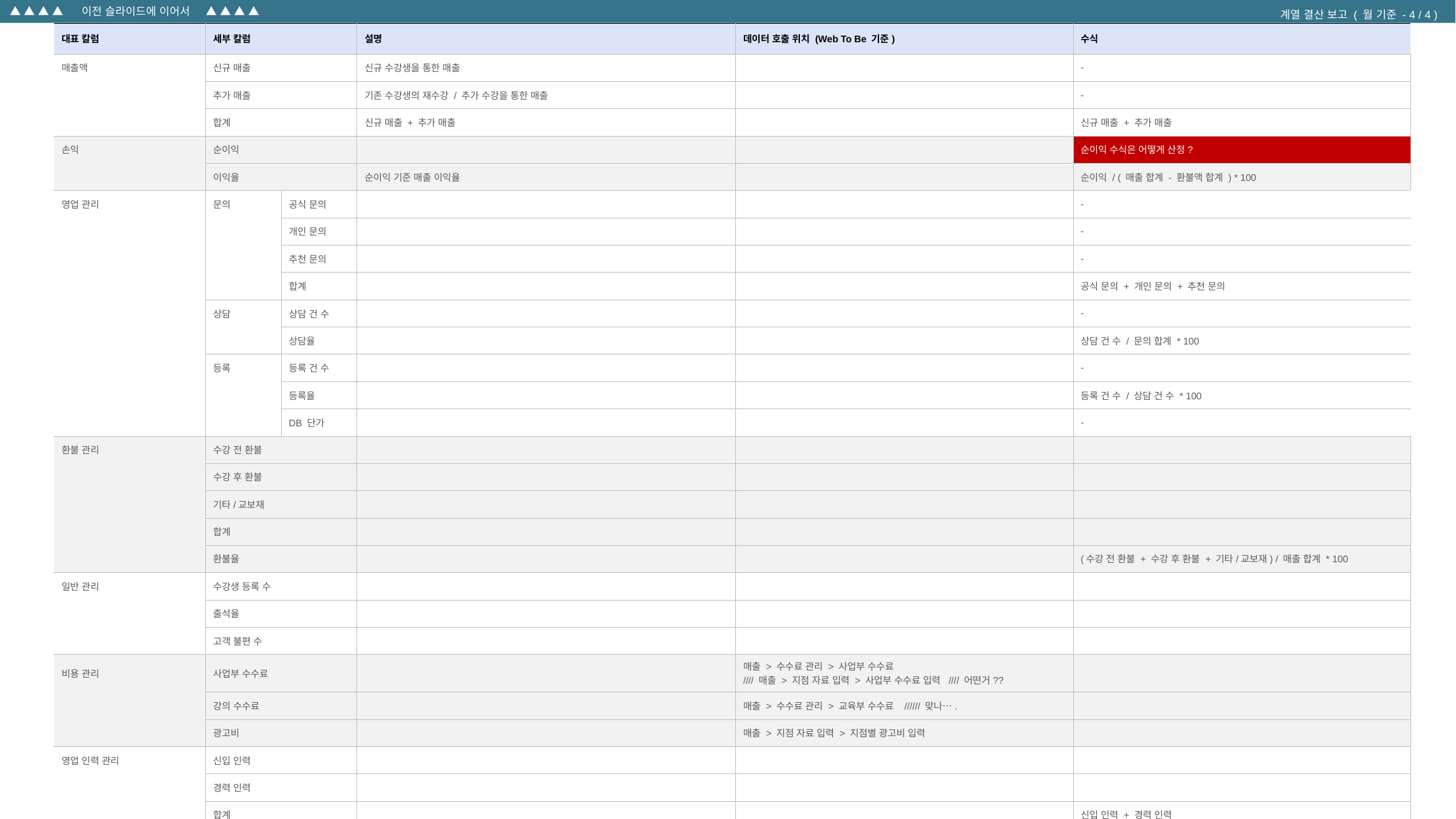

▲ ▲ ▲ ▲     이전 슬라이드에 이어서     ▲ ▲ ▲ ▲
계열 결산 보고 ( 월 기준 - 4 / 4 )
| 대표 칼럼 | 세부 칼럼 |  | 설명 | 데이터 호출 위치 (Web To Be 기준) | 수식 |
| --- | --- | --- | --- | --- | --- |
| 매출액 | 신규 매출 |  | 신규 수강생을 통한 매출 |  | - |
|  | 추가 매출 |  | 기존 수강생의 재수강 / 추가 수강을 통한 매출 |  | - |
|  | 합계 |  | 신규 매출 + 추가 매출 |  | 신규 매출 + 추가 매출 |
| 손익 | 순이익 |  |  |  | 순이익 수식은 어떻게 산정? |
|  | 이익율 |  | 순이익 기준 매출 이익율 |  | 순이익 / ( 매출 합계 - 환불액 합계 ) \* 100 |
| 영업 관리 | 문의 | 공식 문의 |  |  | - |
|  |  | 개인 문의 |  |  | - |
|  |  | 추천 문의 |  |  | - |
|  |  | 합계 |  |  | 공식 문의 + 개인 문의 + 추천 문의 |
|  | 상담 | 상담 건 수 |  |  | - |
|  |  | 상담율 |  |  | 상담 건 수 / 문의 합계 \* 100 |
|  | 등록 | 등록 건 수 |  |  | - |
|  |  | 등록율 |  |  | 등록 건 수 / 상담 건 수 \* 100 |
|  |  | DB 단가 |  |  | - |
| 환불 관리 | 수강 전 환불 |  |  |  |  |
|  | 수강 후 환불 |  |  |  |  |
|  | 기타/교보재 |  |  |  |  |
|  | 합계 |  |  |  |  |
|  | 환불율 |  |  |  | (수강 전 환불 + 수강 후 환불 + 기타/교보재) / 매출 합계 \* 100 |
| 일반 관리 | 수강생 등록 수 |  |  |  |  |
|  | 출석율 |  |  |  |  |
|  | 고객 불편 수 |  |  |  |  |
| 비용 관리 | 사업부 수수료 |  |  | 매출 > 수수료 관리 > 사업부 수수료 //// 매출 > 지점 자료 입력 > 사업부 수수료 입력 //// 어떤거?? |  |
|  | 강의 수수료 |  |  | 매출 > 수수료 관리 > 교육부 수수료 ////// 맞나…. |  |
|  | 광고비 |  |  | 매출 > 지점 자료 입력 > 지점별 광고비 입력 |  |
| 영업 인력 관리 | 신입 인력 |  |  |  |  |
|  | 경력 인력 |  |  |  |  |
|  | 합계 |  |  |  | 신입 인력 + 경력 인력 |